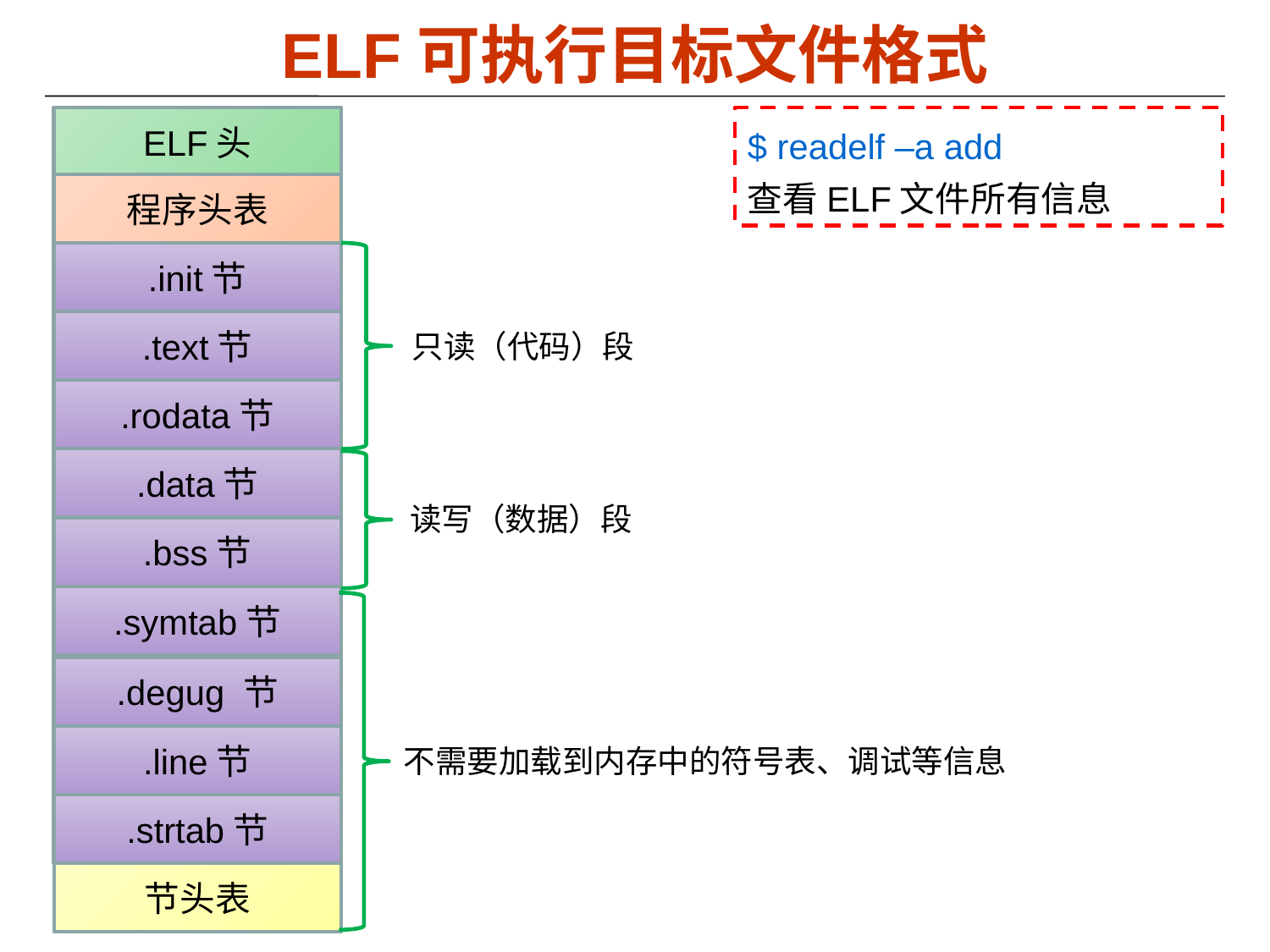

# ELF可执行目标文件格式
ELF头
程序头表
.init节
.text节
.rodata节
.data节
.bss节
.symtab节
.degug 节
.line节
.strtab节
节头表
$ readelf –a add
查看ELF文件所有信息

只读（代码）段

读写（数据）段

不需要加载到内存中的符号表、调试等信息